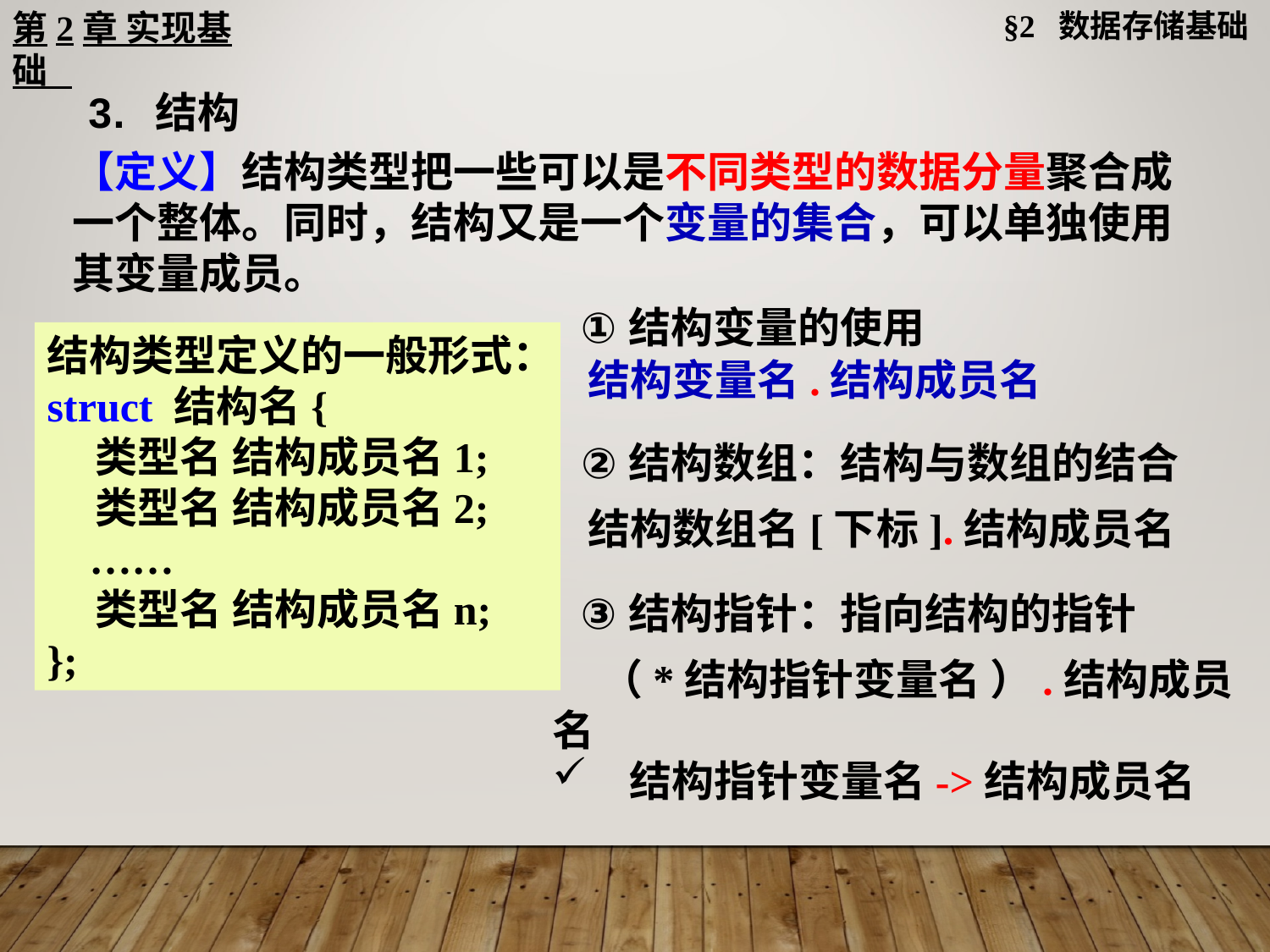

第2章 实现基础
§2  数据存储基础
 结构
【定义】结构类型把一些可以是不同类型的数据分量聚合成一个整体。同时，结构又是一个变量的集合，可以单独使用其变量成员。
结构变量的使用
结构类型定义的一般形式：
struct 结构名{
    类型名 结构成员名1;
    类型名 结构成员名2;
    ……
    类型名 结构成员名n;
};
结构变量名.结构成员名
结构数组：结构与数组的结合
结构数组名[下标].结构成员名
结构指针：指向结构的指针
    （*结构指针变量名 ）.结构成员名
  结构指针变量名->结构成员名